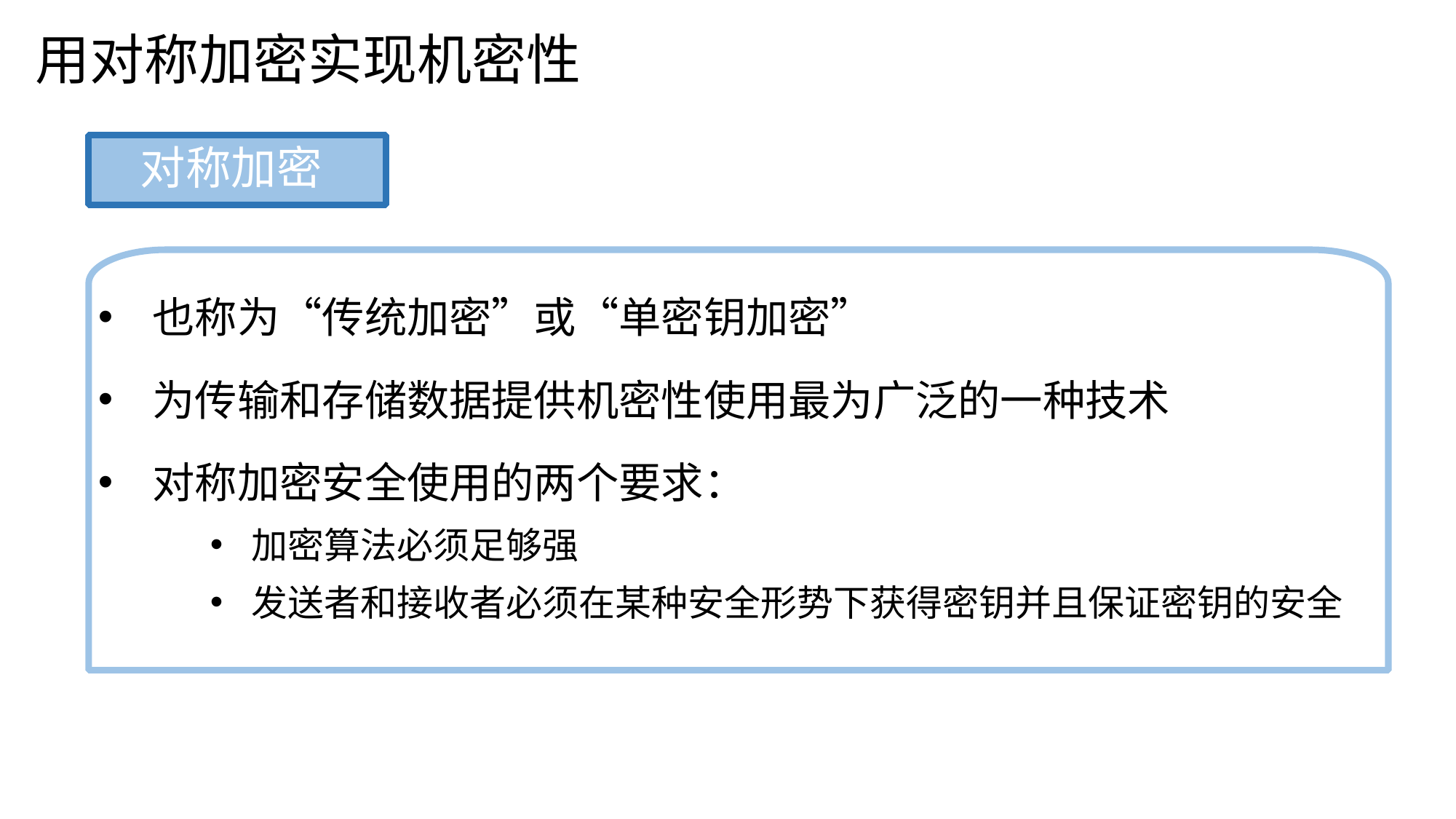

用对称加密实现机密性

对称加密
也称为“传统加密”或“单密钥加密”
为传输和存储数据提供机密性使用最为广泛的一种技术
对称加密安全使用的两个要求：
加密算法必须足够强
发送者和接收者必须在某种安全形势下获得密钥并且保证密钥的安全